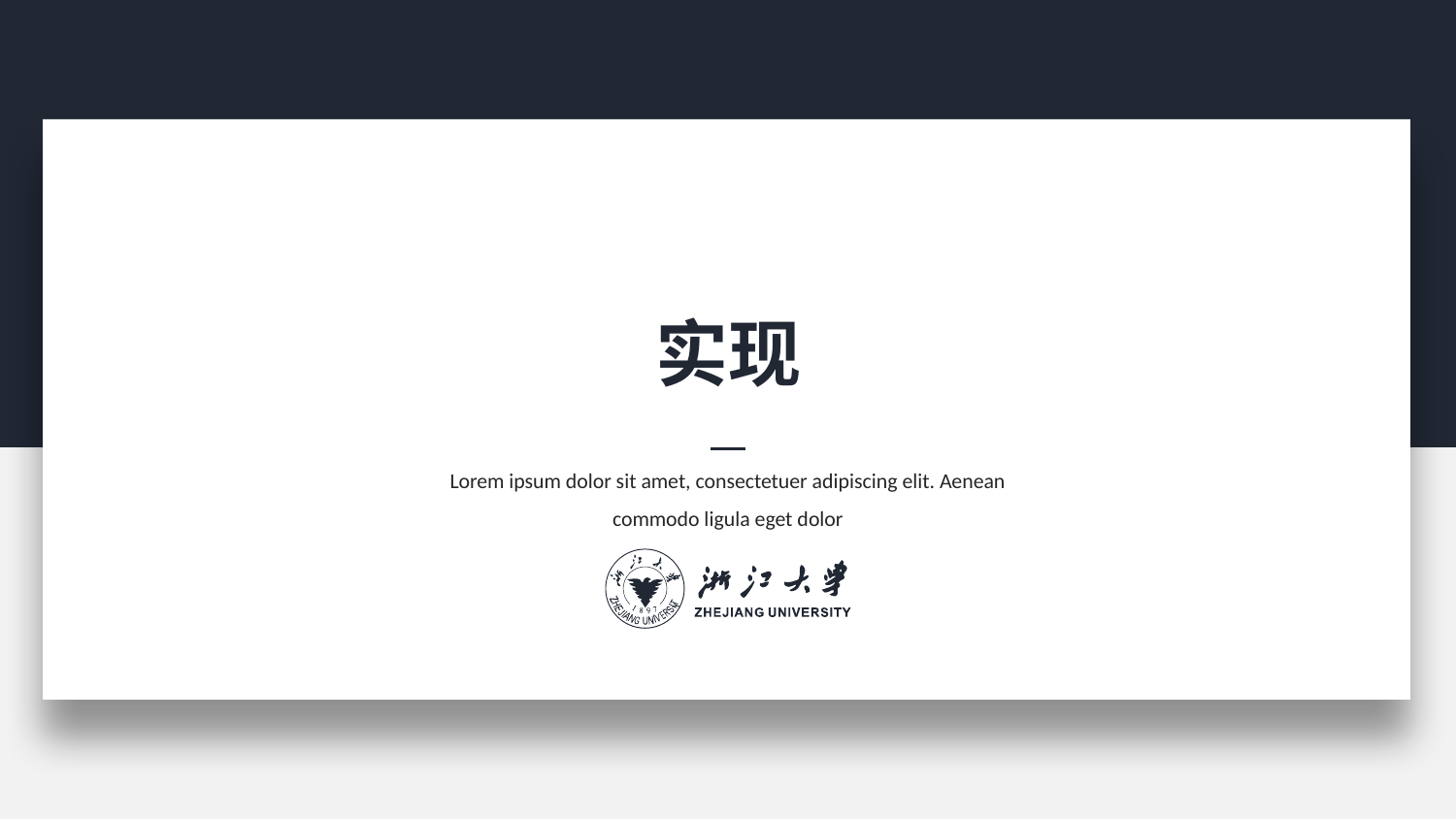

实现
Lorem ipsum dolor sit amet, consectetuer adipiscing elit. Aenean commodo ligula eget dolor